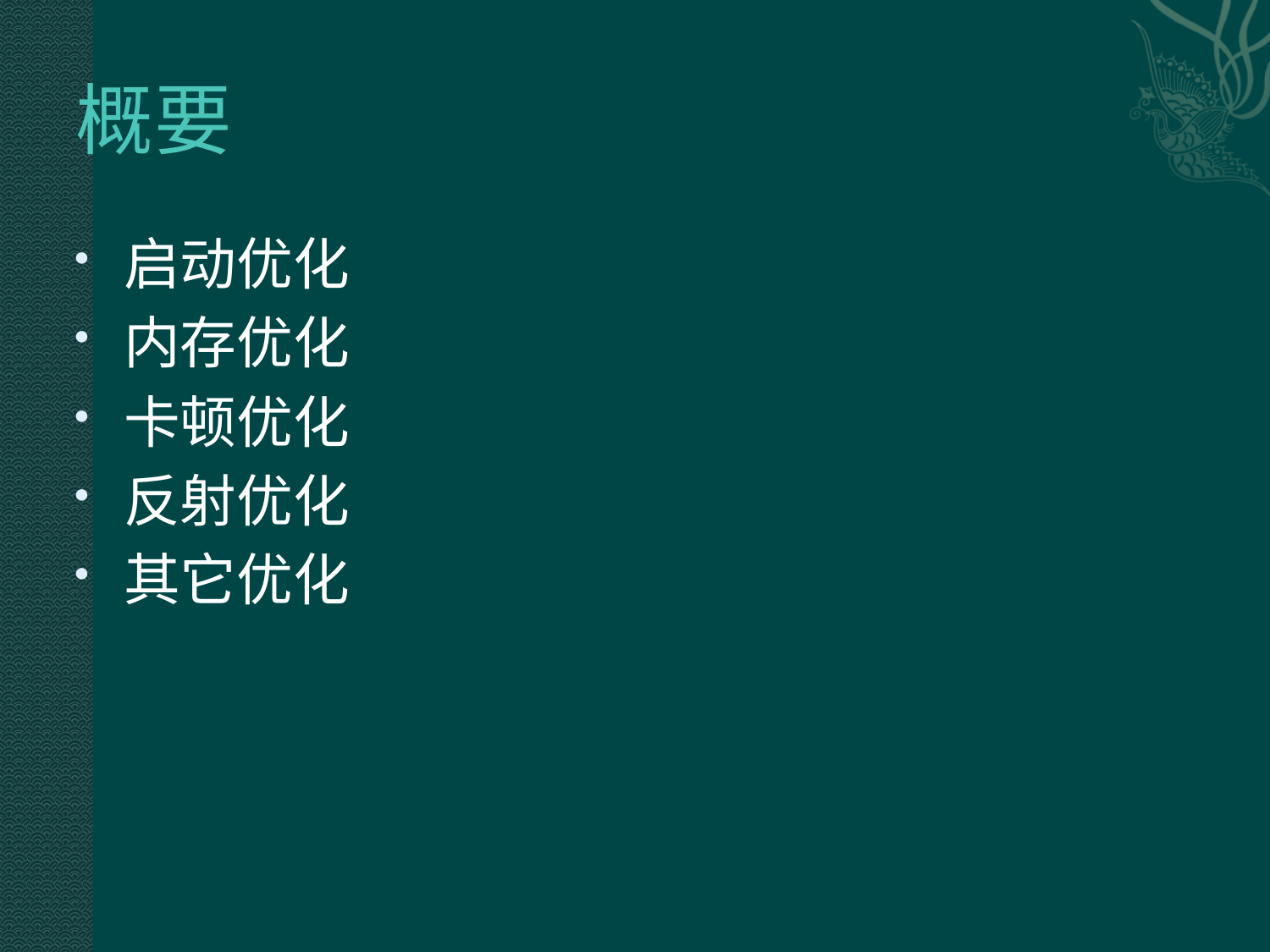

# 概要
启动优化
内存优化
卡顿优化
反射优化
其它优化